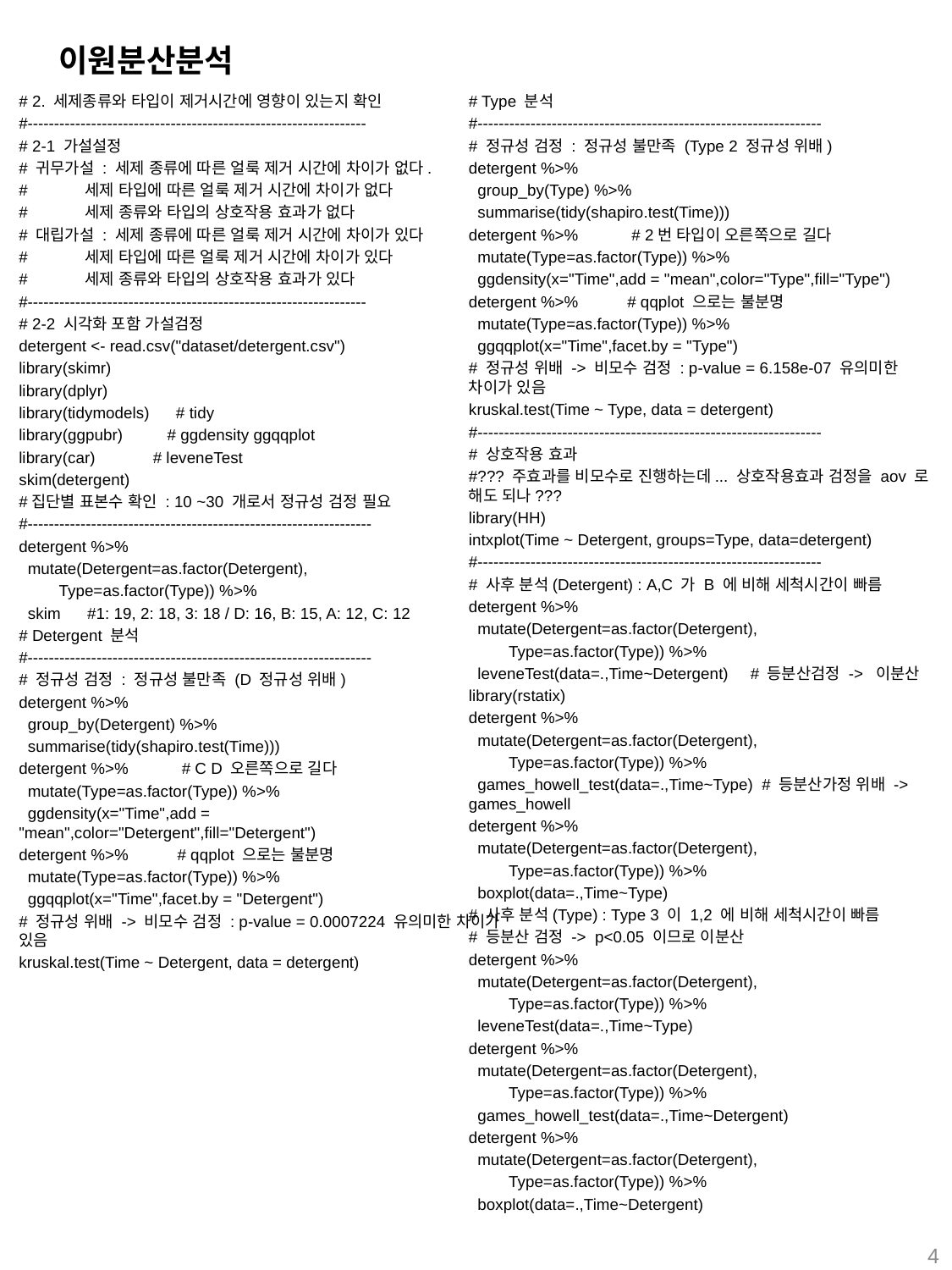

# 이원분산분석
# 2. 세제종류와 타입이 제거시간에 영향이 있는지 확인
#----------------------------------------------------------------
# 2-1 가설설정
# 귀무가설 : 세제 종류에 따른 얼룩 제거 시간에 차이가 없다.
#            세제 타입에 따른 얼룩 제거 시간에 차이가 없다
#            세제 종류와 타입의 상호작용 효과가 없다
# 대립가설 : 세제 종류에 따른 얼룩 제거 시간에 차이가 있다
#            세제 타입에 따른 얼룩 제거 시간에 차이가 있다
#            세제 종류와 타입의 상호작용 효과가 있다
#----------------------------------------------------------------
# 2-2 시각화 포함 가설검정
detergent <- read.csv("dataset/detergent.csv")
library(skimr)
library(dplyr)
library(tidymodels)      # tidy
library(ggpubr)          # ggdensity ggqqplot
library(car)             # leveneTest
skim(detergent)
#집단별 표본수 확인 : 10 ~30 개로서 정규성 검정 필요
#-----------------------------------------------------------------
detergent %>%
  mutate(Detergent=as.factor(Detergent),
         Type=as.factor(Type)) %>%
  skim      #1: 19, 2: 18, 3: 18 / D: 16, B: 15, A: 12, C: 12
# Detergent 분석
#-----------------------------------------------------------------
# 정규성 검정 : 정규성 불만족 (D 정규성 위배)
detergent %>%
  group_by(Detergent) %>%
  summarise(tidy(shapiro.test(Time)))
detergent %>%            # C D 오른쪽으로 길다
  mutate(Type=as.factor(Type)) %>%
  ggdensity(x="Time",add = "mean",color="Detergent",fill="Detergent")
detergent %>%           # qqplot 으로는 불분명
  mutate(Type=as.factor(Type)) %>%
  ggqqplot(x="Time",facet.by = "Detergent")
# 정규성 위배 -> 비모수 검정 : p-value = 0.0007224 유의미한 차이가 있음
kruskal.test(Time ~ Detergent, data = detergent)
# Type 분석
#-----------------------------------------------------------------
# 정규성 검정 : 정규성 불만족 (Type 2 정규성 위배)
detergent %>%
  group_by(Type) %>%
  summarise(tidy(shapiro.test(Time)))
detergent %>%            # 2번 타입이 오른쪽으로 길다
  mutate(Type=as.factor(Type)) %>%
  ggdensity(x="Time",add = "mean",color="Type",fill="Type")
detergent %>%           # qqplot 으로는 불분명
  mutate(Type=as.factor(Type)) %>%
  ggqqplot(x="Time",facet.by = "Type")
# 정규성 위배 -> 비모수 검정 : p-value = 6.158e-07 유의미한 차이가 있음
kruskal.test(Time ~ Type, data = detergent)
#-----------------------------------------------------------------
# 상호작용 효과
#??? 주효과를 비모수로 진행하는데... 상호작용효과 검정을 aov 로 해도 되나???
library(HH)
intxplot(Time ~ Detergent, groups=Type, data=detergent)
#-----------------------------------------------------------------
# 사후 분석(Detergent) : A,C 가 B 에 비해 세척시간이 빠름
detergent %>%
  mutate(Detergent=as.factor(Detergent),
         Type=as.factor(Type)) %>%
  leveneTest(data=.,Time~Detergent)     # 등분산검정 ->  이분산
library(rstatix)
detergent %>%
  mutate(Detergent=as.factor(Detergent),
         Type=as.factor(Type)) %>%
  games_howell_test(data=.,Time~Type)  # 등분산가정 위배 ->  games_howell
detergent %>%
  mutate(Detergent=as.factor(Detergent),
         Type=as.factor(Type)) %>%
  boxplot(data=.,Time~Type)
# 사후 분석(Type) : Type 3 이 1,2 에 비해 세척시간이 빠름
# 등분산 검정 ->  p<0.05 이므로 이분산
detergent %>%
  mutate(Detergent=as.factor(Detergent),
         Type=as.factor(Type)) %>%
  leveneTest(data=.,Time~Type)
detergent %>%
  mutate(Detergent=as.factor(Detergent),
         Type=as.factor(Type)) %>%
  games_howell_test(data=.,Time~Detergent)
detergent %>%
  mutate(Detergent=as.factor(Detergent),
         Type=as.factor(Type)) %>%
  boxplot(data=.,Time~Detergent)
4